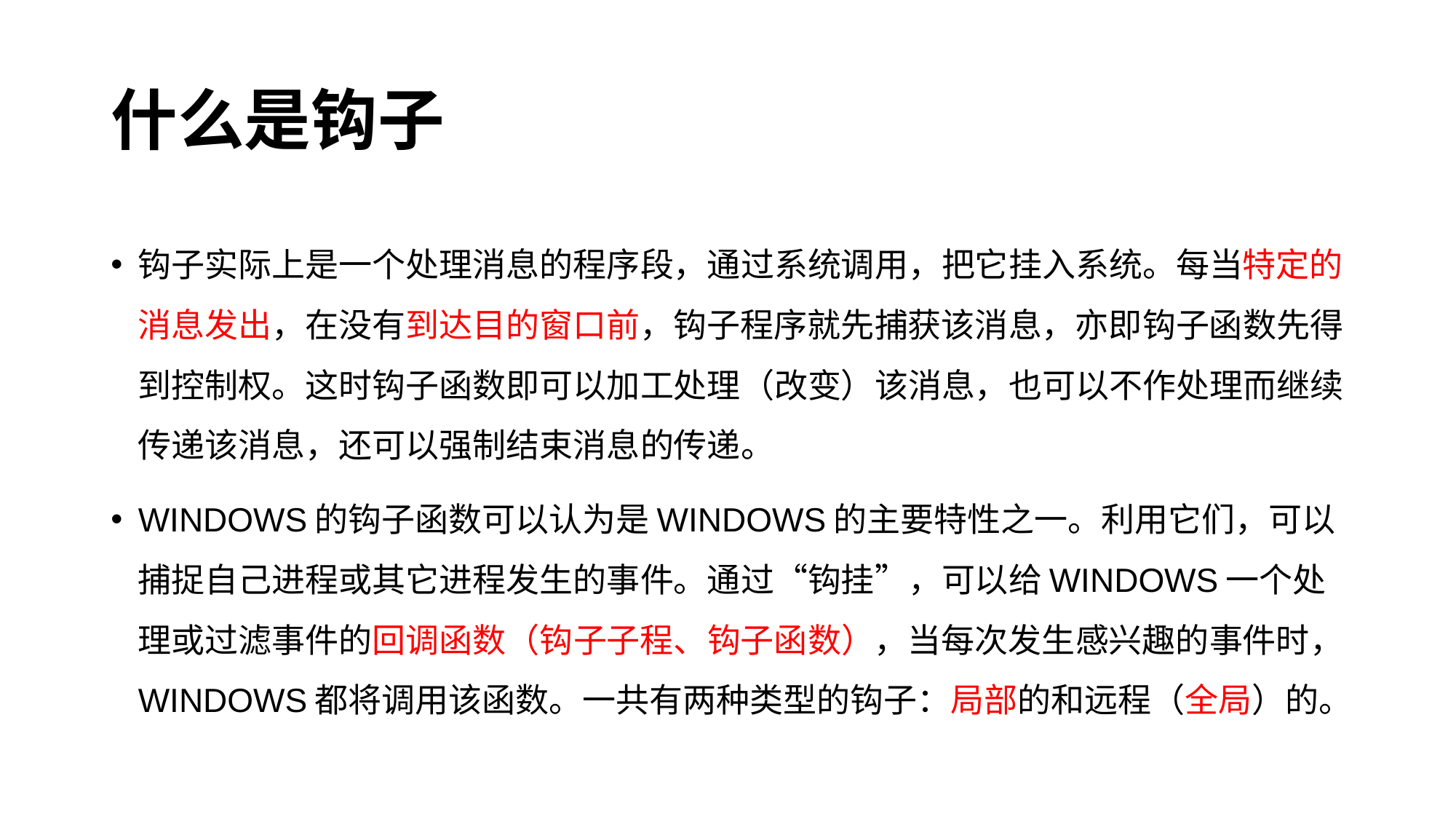

# 什么是钩子
钩子实际上是一个处理消息的程序段，通过系统调用，把它挂入系统。每当特定的消息发出，在没有到达目的窗口前，钩子程序就先捕获该消息，亦即钩子函数先得到控制权。这时钩子函数即可以加工处理（改变）该消息，也可以不作处理而继续传递该消息，还可以强制结束消息的传递。
WINDOWS的钩子函数可以认为是WINDOWS的主要特性之一。利用它们，可以捕捉自己进程或其它进程发生的事件。通过“钩挂”，可以给WINDOWS一个处理或过滤事件的回调函数（钩子子程、钩子函数），当每次发生感兴趣的事件时，WINDOWS都将调用该函数。一共有两种类型的钩子：局部的和远程（全局）的。